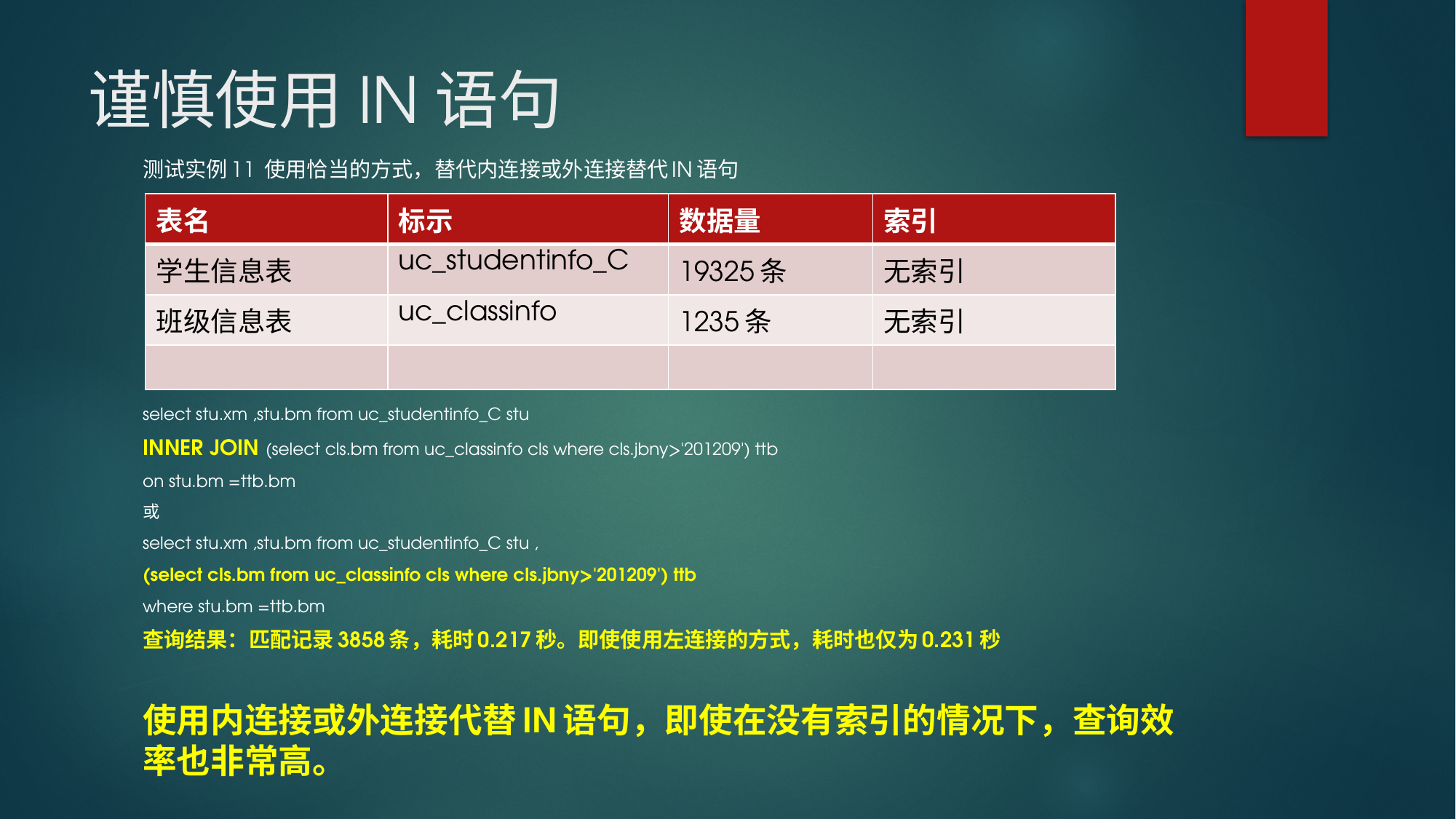

# 谨慎使用IN语句
测试实例11 使用恰当的方式，替代内连接或外连接替代IN语句

select stu.xm ,stu.bm from uc_studentinfo_C stu
INNER JOIN (select cls.bm from uc_classinfo cls where cls.jbny>'201209') ttb
on stu.bm =ttb.bm
或
select stu.xm ,stu.bm from uc_studentinfo_C stu ,
(select cls.bm from uc_classinfo cls where cls.jbny>'201209') ttb
where stu.bm =ttb.bm
查询结果：匹配记录3858条，耗时0.217秒。即使使用左连接的方式，耗时也仅为0.231秒

使用内连接或外连接代替IN语句，即使在没有索引的情况下，查询效率也非常高。
| 表名 | 标示 | 数据量 | 索引 |
| --- | --- | --- | --- |
| 学生信息表 | uc\_studentinfo\_C | 19325条 | 无索引 |
| 班级信息表 | uc\_classinfo | 1235条 | 无索引 |
|  |  |  |  |